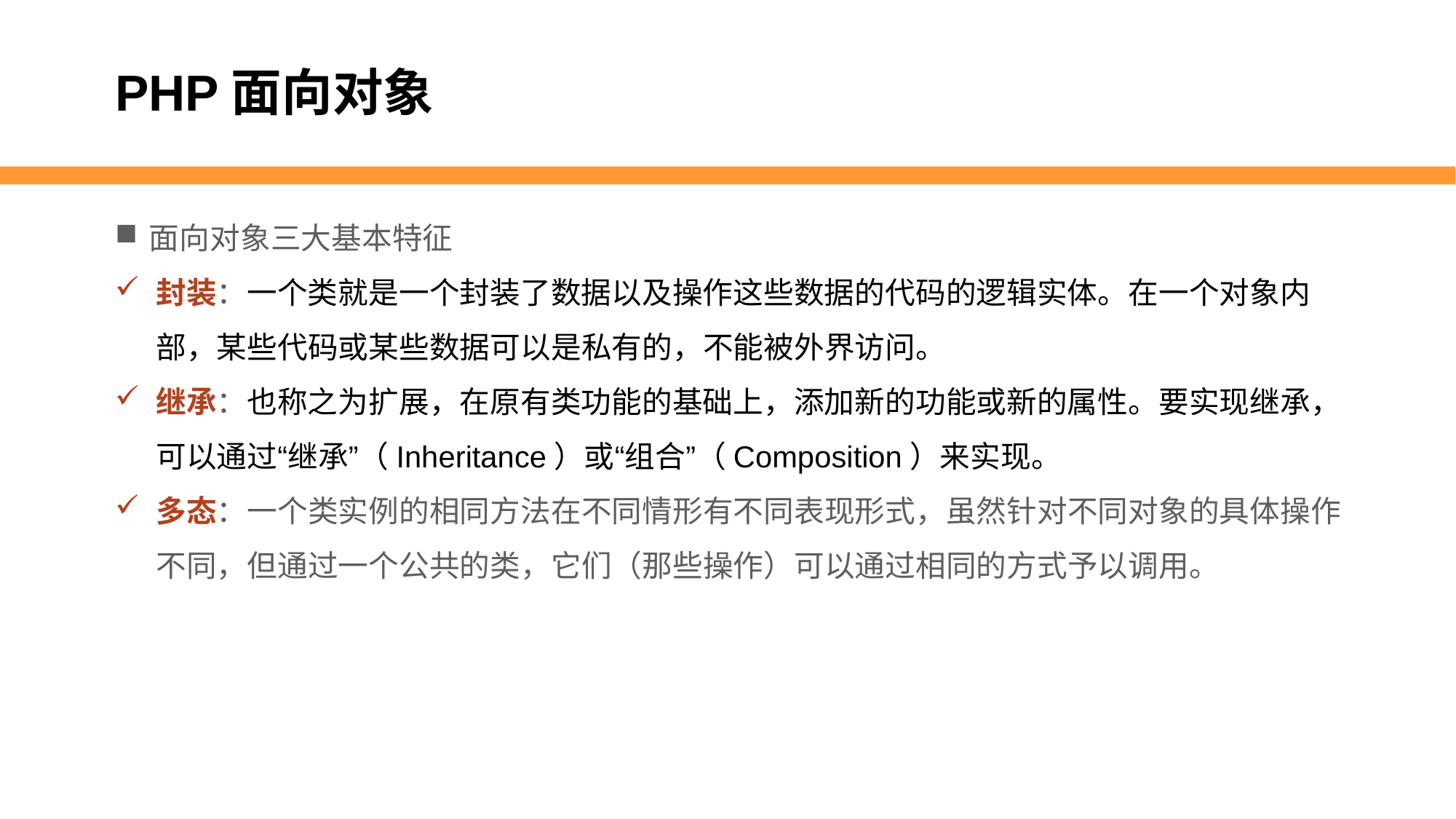

PHP面向对象
面向对象三大基本特征
封装：一个类就是一个封装了数据以及操作这些数据的代码的逻辑实体。在一个对象内部，某些代码或某些数据可以是私有的，不能被外界访问。
继承：也称之为扩展，在原有类功能的基础上，添加新的功能或新的属性。要实现继承，可以通过“继承”（Inheritance）或“组合”（Composition）来实现。
多态：一个类实例的相同方法在不同情形有不同表现形式，虽然针对不同对象的具体操作不同，但通过一个公共的类，它们（那些操作）可以通过相同的方式予以调用。